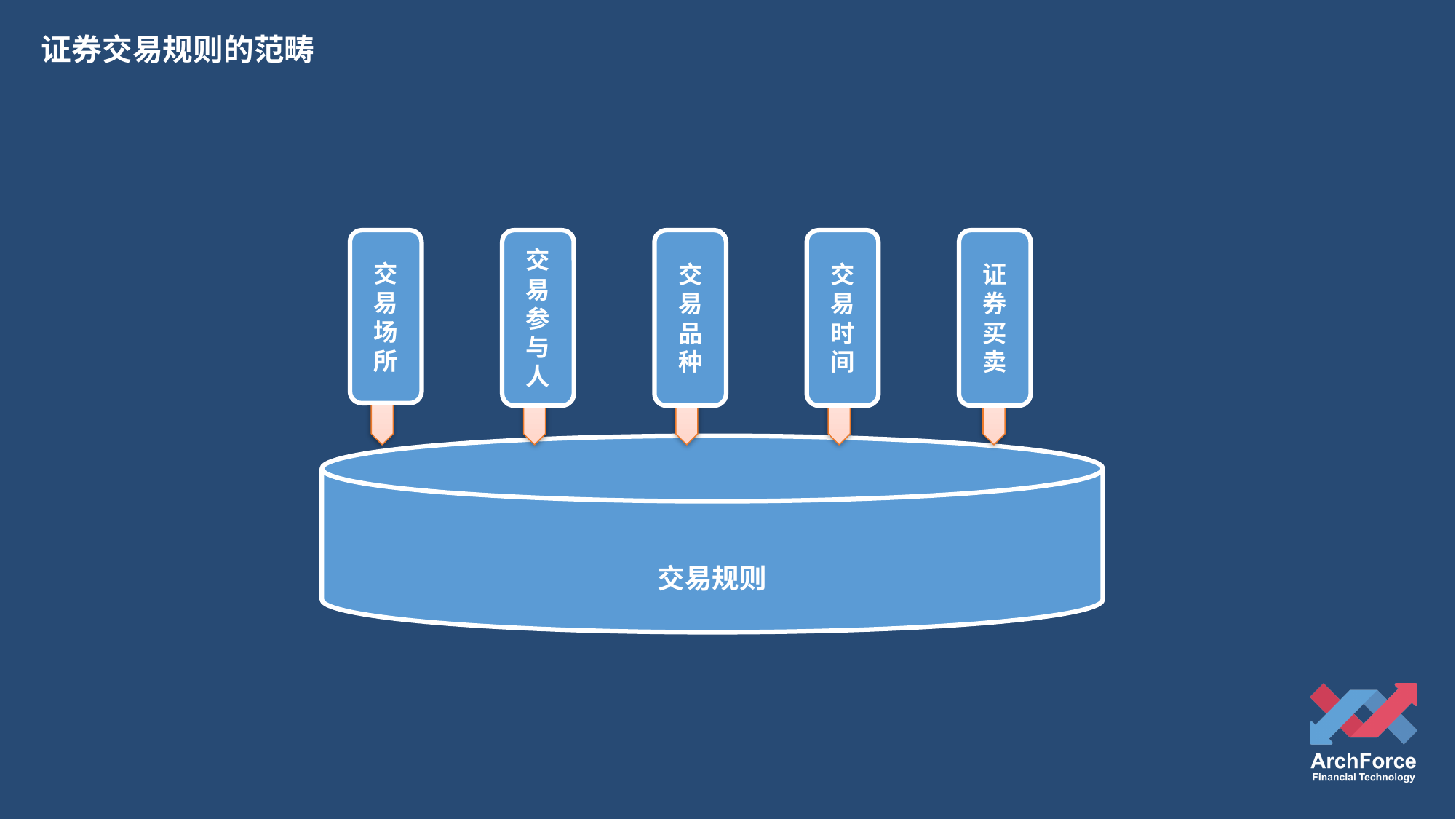

证券交易规则的范畴
交易场所

交易参与人

交易品种

交易时间

证券买卖

交易规则